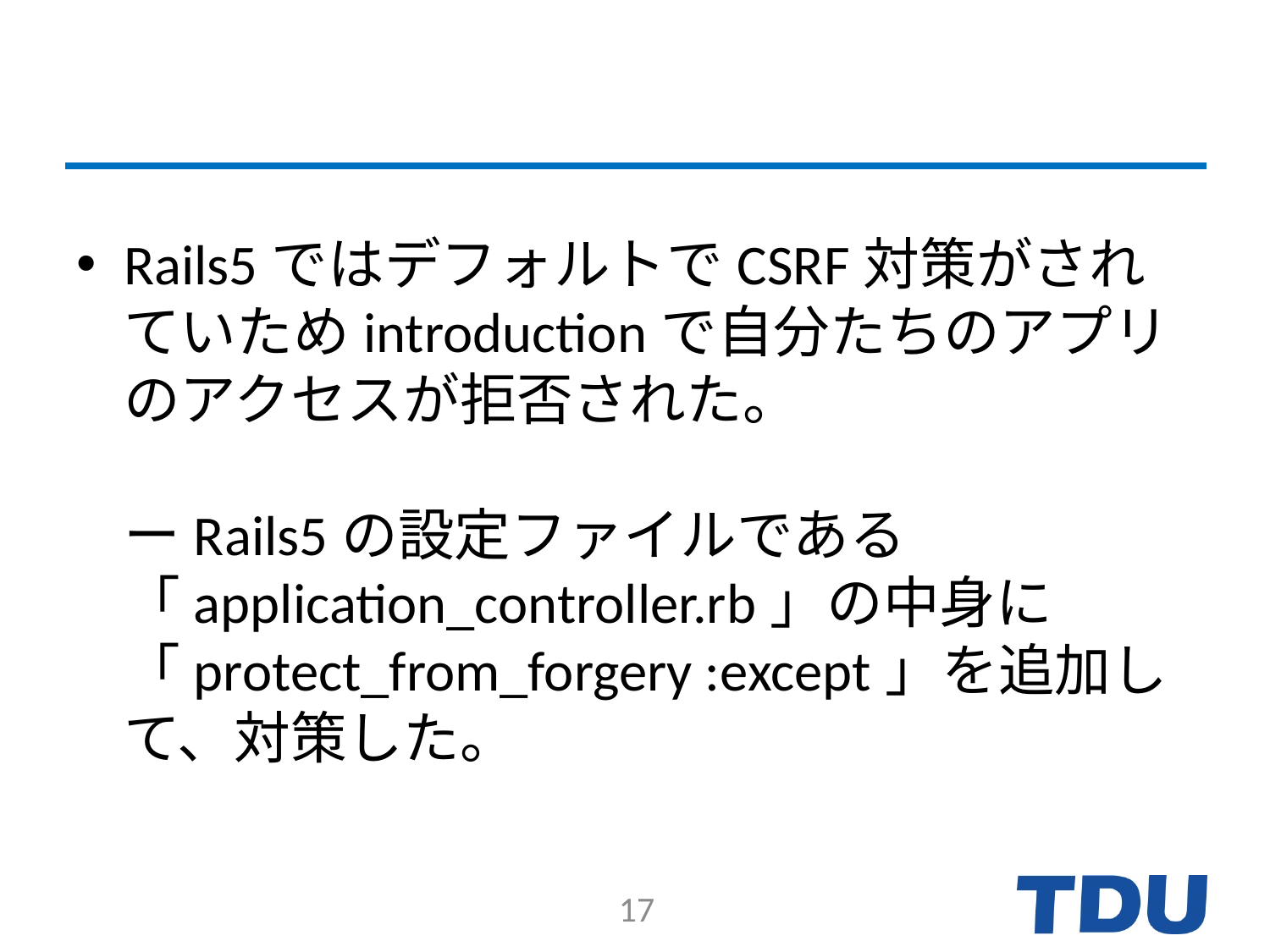

#
Rails5ではデフォルトでCSRF対策がされていためintroductionで自分たちのアプリのアクセスが拒否された。
ーRails5の設定ファイルである「application_controller.rb」の中身に「protect_from_forgery :except」を追加して、対策した。
17